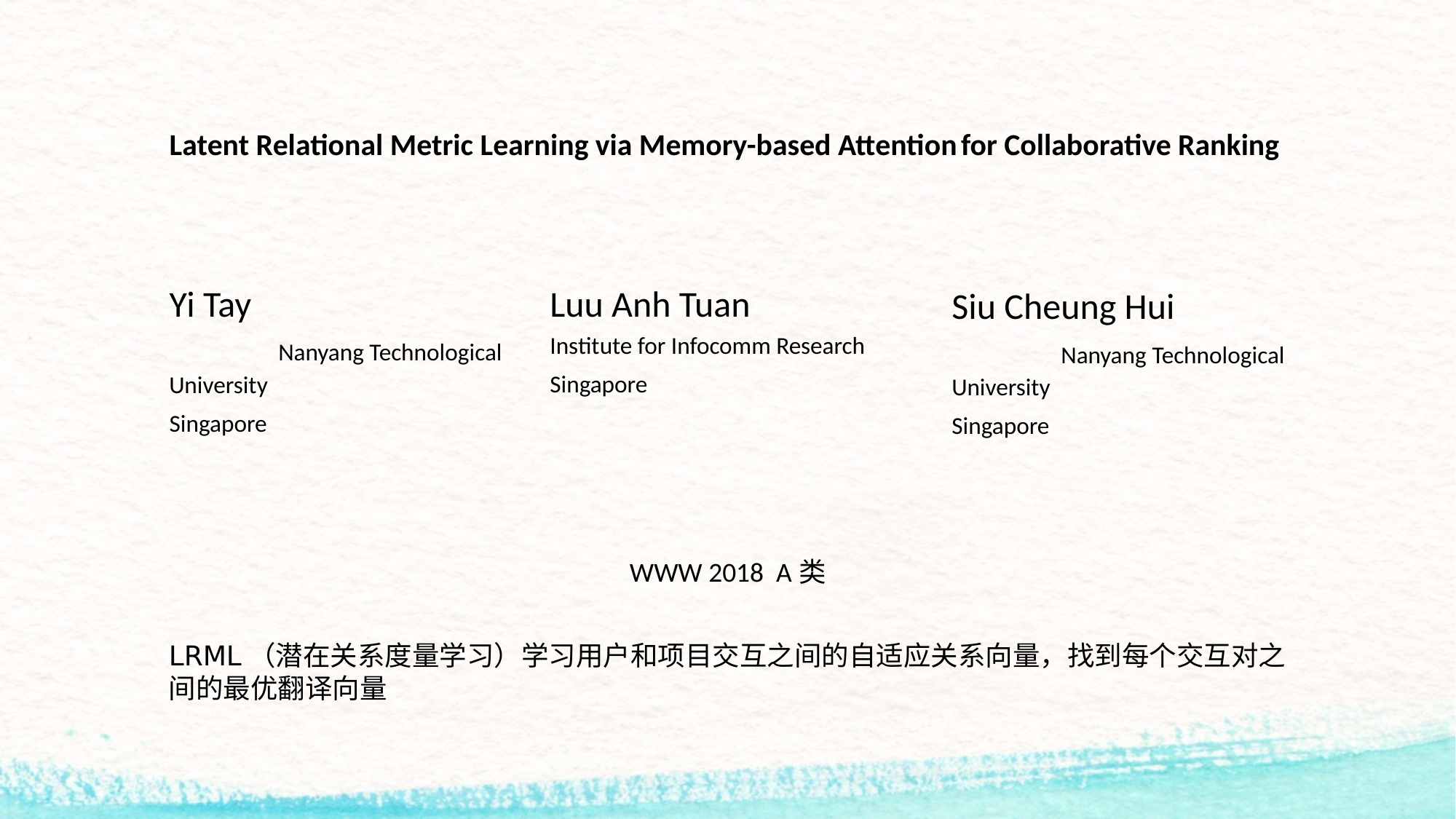

Latent Relational Metric Learning via Memory-based Attention for Collaborative Ranking
Yi Tay
	Nanyang Technological University
Singapore

Luu Anh Tuan
Institute for Infocomm Research
Singapore

Siu Cheung Hui
	Nanyang Technological University
Singapore

WWW 2018  A类
LRML（潜在关系度量学习）学习用户和项目交互之间的自适应关系向量，找到每个交互对之间的最优翻译向量